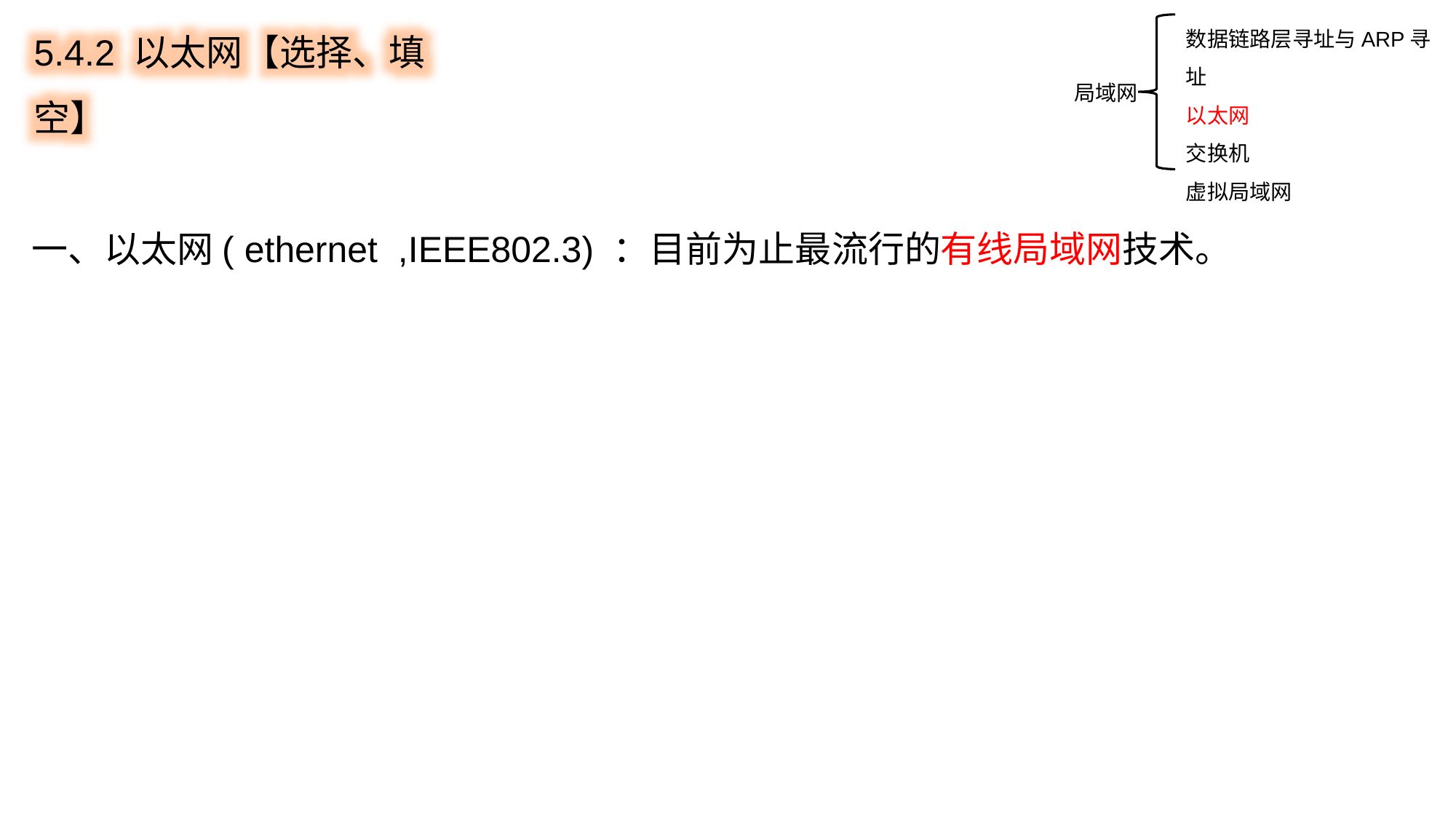

数据链路层寻址与ARP寻址
以太网
交换机
虚拟局域网

5.4.2 以太网【选择、填空】
局域网
一、以太网( ethernet  ,IEEE802.3) ：目前为止最流行的有线局域网技术。